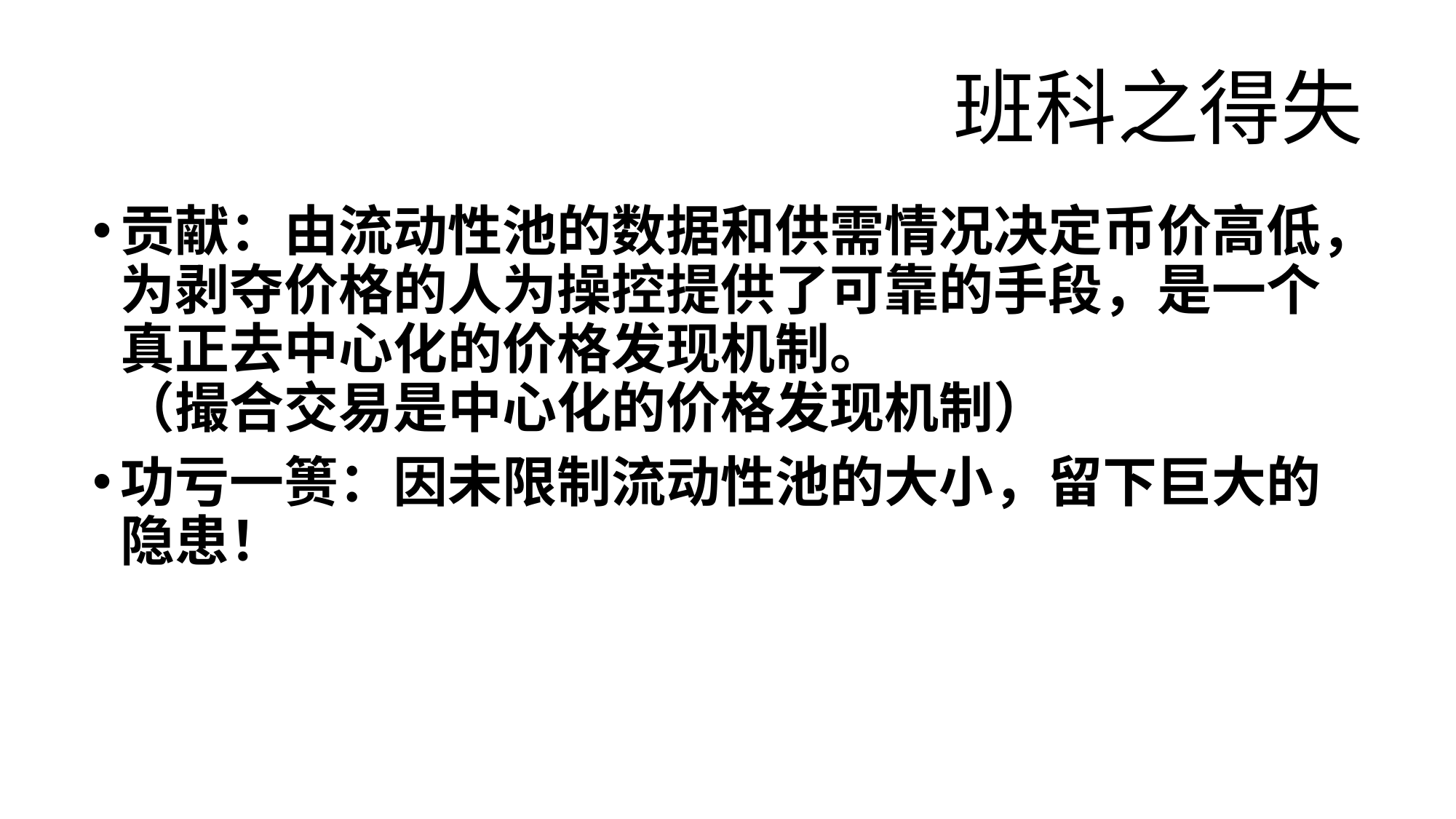

# 班科之得失
贡献：由流动性池的数据和供需情况决定币价高低，为剥夺价格的人为操控提供了可靠的手段，是一个真正去中心化的价格发现机制。
（撮合交易是中心化的价格发现机制）
功亏一篑：因未限制流动性池的大小，留下巨大的隐患！